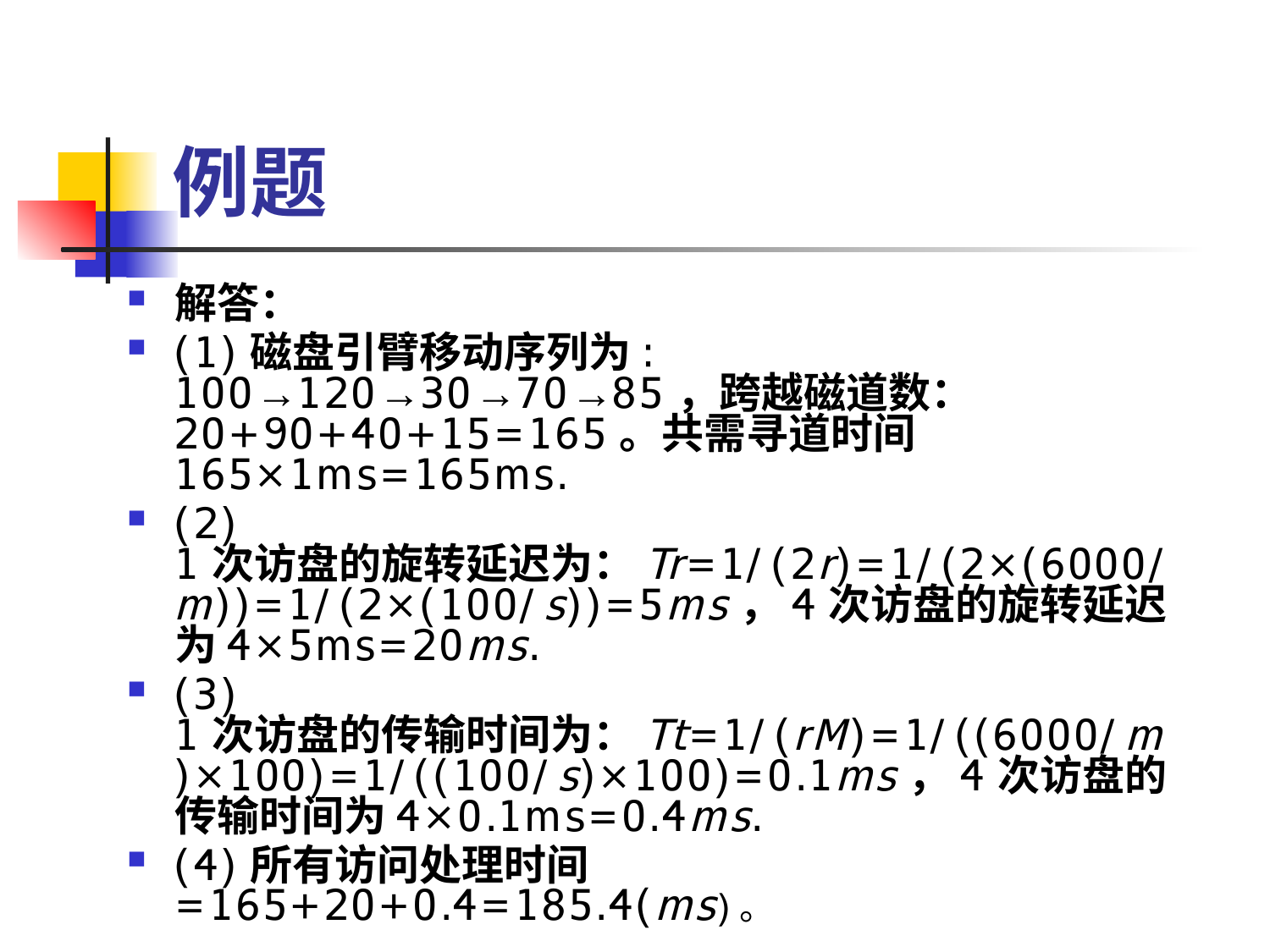

# 例题
解答：
(1)磁盘引臂移动序列为: 100→120→30→70→85，跨越磁道数：20+90+40+15=165。共需寻道时间165×1ms=165ms.
(2) 1次访盘的旋转延迟为：Tr=1/(2r)=1/(2×(6000/m))=1/(2×(100/s))=5ms，4次访盘的旋转延迟为4×5ms=20ms.
(3) 1次访盘的传输时间为：Tt=1/(rM)=1/((6000/m)×100)=1/((100/s)×100)=0.1ms，4次访盘的传输时间为4×0.1ms=0.4ms.
(4)所有访问处理时间=165+20+0.4=185.4(ms)。